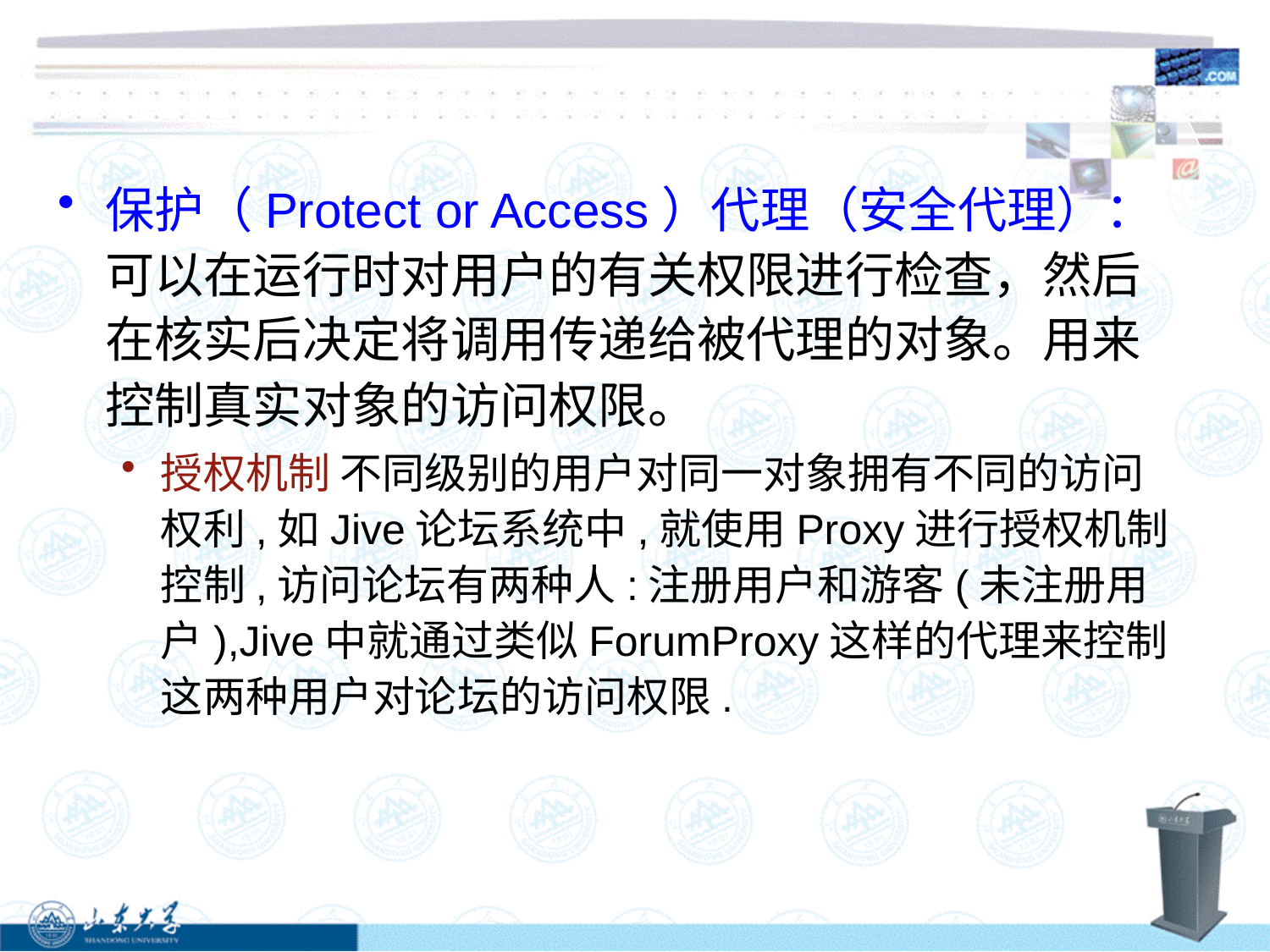

保护（Protect or Access）代理（安全代理）：可以在运行时对用户的有关权限进行检查，然后在核实后决定将调用传递给被代理的对象。用来控制真实对象的访问权限。
授权机制 不同级别的用户对同一对象拥有不同的访问权利,如Jive论坛系统中,就使用Proxy进行授权机制控制,访问论坛有两种人:注册用户和游客(未注册用户),Jive中就通过类似ForumProxy这样的代理来控制这两种用户对论坛的访问权限.